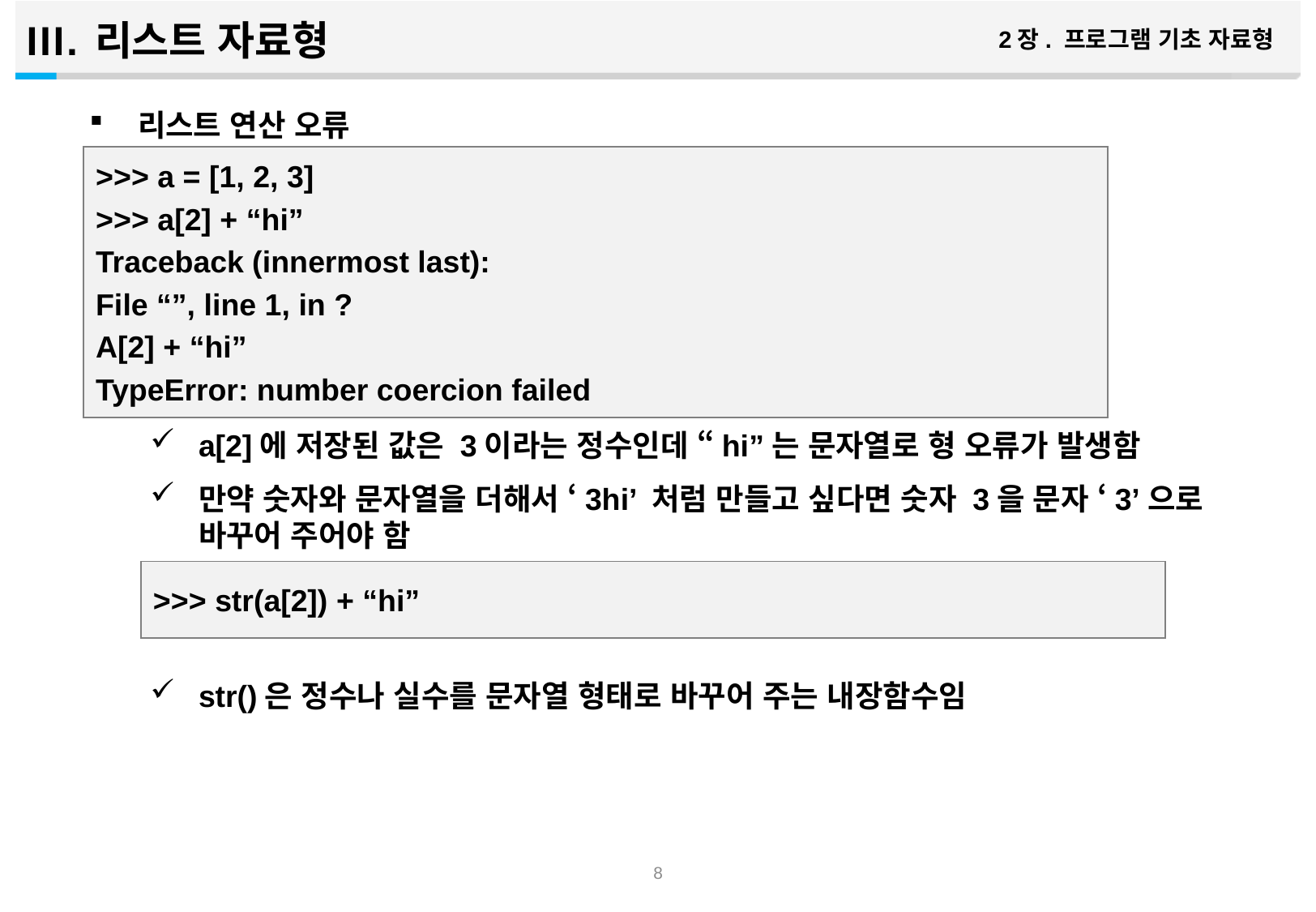

리스트 자료형
2장. 프로그램 기초 자료형
리스트 연산 오류

a[2]에 저장된 값은 3이라는 정수인데 “hi”는 문자열로 형 오류가 발생함
만약 숫자와 문자열을 더해서 ‘3hi’ 처럼 만들고 싶다면 숫자 3을 문자 ‘3’으로 바꾸어 주어야 함

str()은 정수나 실수를 문자열 형태로 바꾸어 주는 내장함수임
>>> a = [1, 2, 3]
>>> a[2] + “hi”
Traceback (innermost last):
File “”, line 1, in ?
A[2] + “hi”
TypeError: number coercion failed
>>> str(a[2]) + “hi”
8